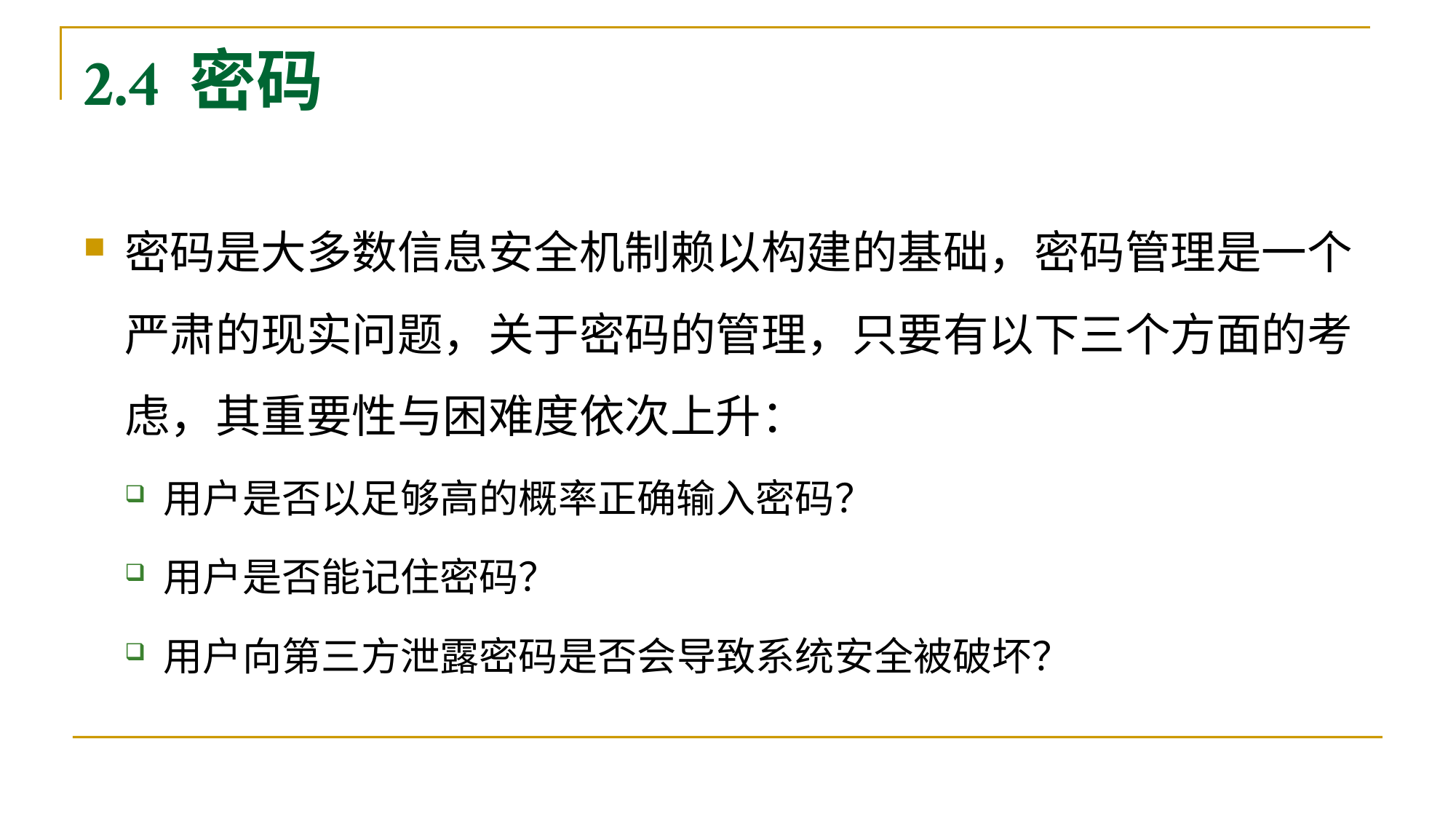

# 2.4 密码
密码是大多数信息安全机制赖以构建的基础，密码管理是一个严肃的现实问题，关于密码的管理，只要有以下三个方面的考虑，其重要性与困难度依次上升：
用户是否以足够高的概率正确输入密码？
用户是否能记住密码？
用户向第三方泄露密码是否会导致系统安全被破坏？